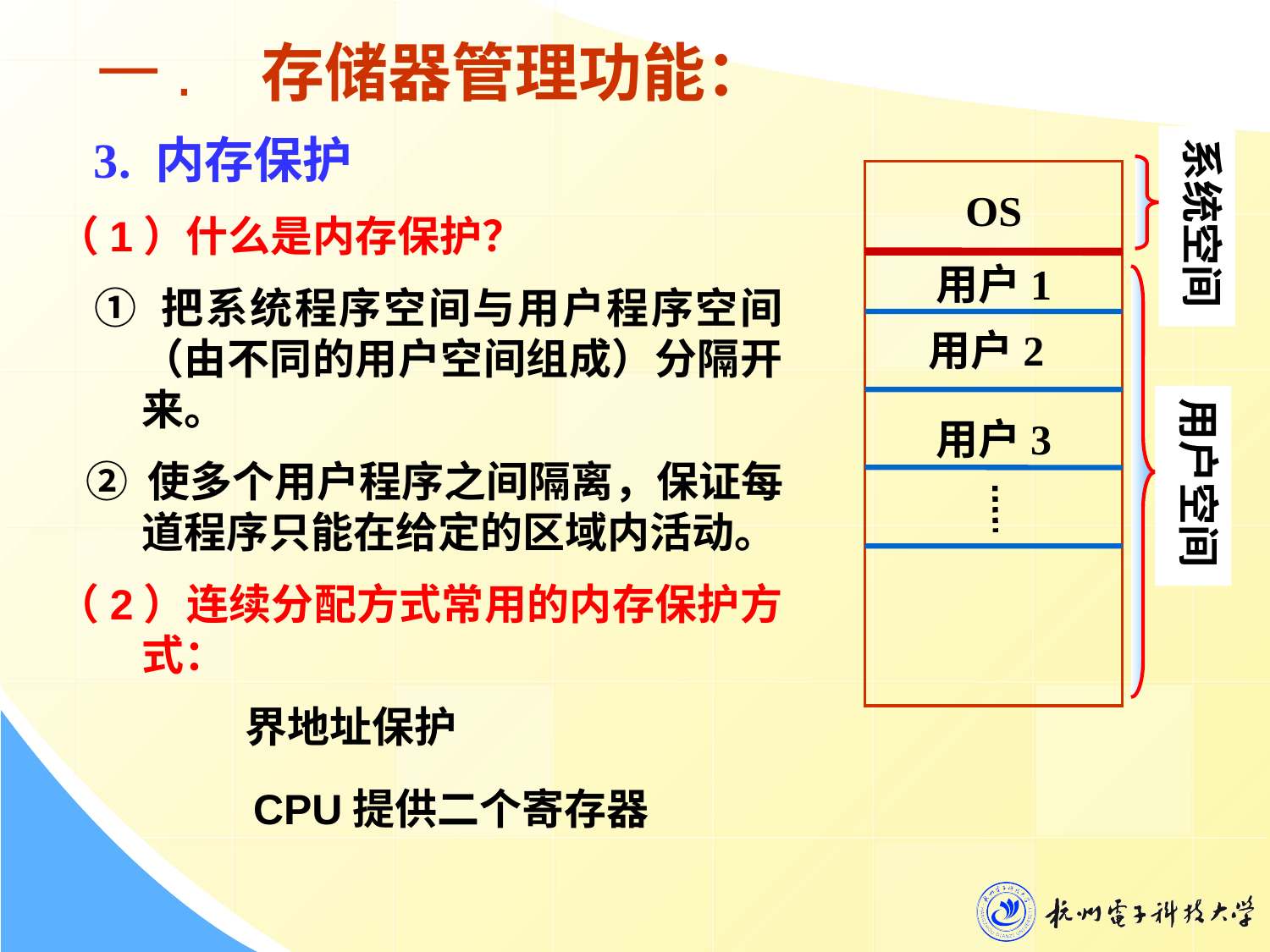

一.   存储器管理功能：
   3. 内存保护
（1）什么是内存保护？
   ① 把系统程序空间与用户程序空间（由不同的用户空间组成）分隔开来。
   ② 使多个用户程序之间隔离，保证每道程序只能在给定的区域内活动。
（2）连续分配方式常用的内存保护方式：
        界地址保护
        CPU提供二个寄存器
系统空间

OS
用户1

用户2
用户空间
用户3